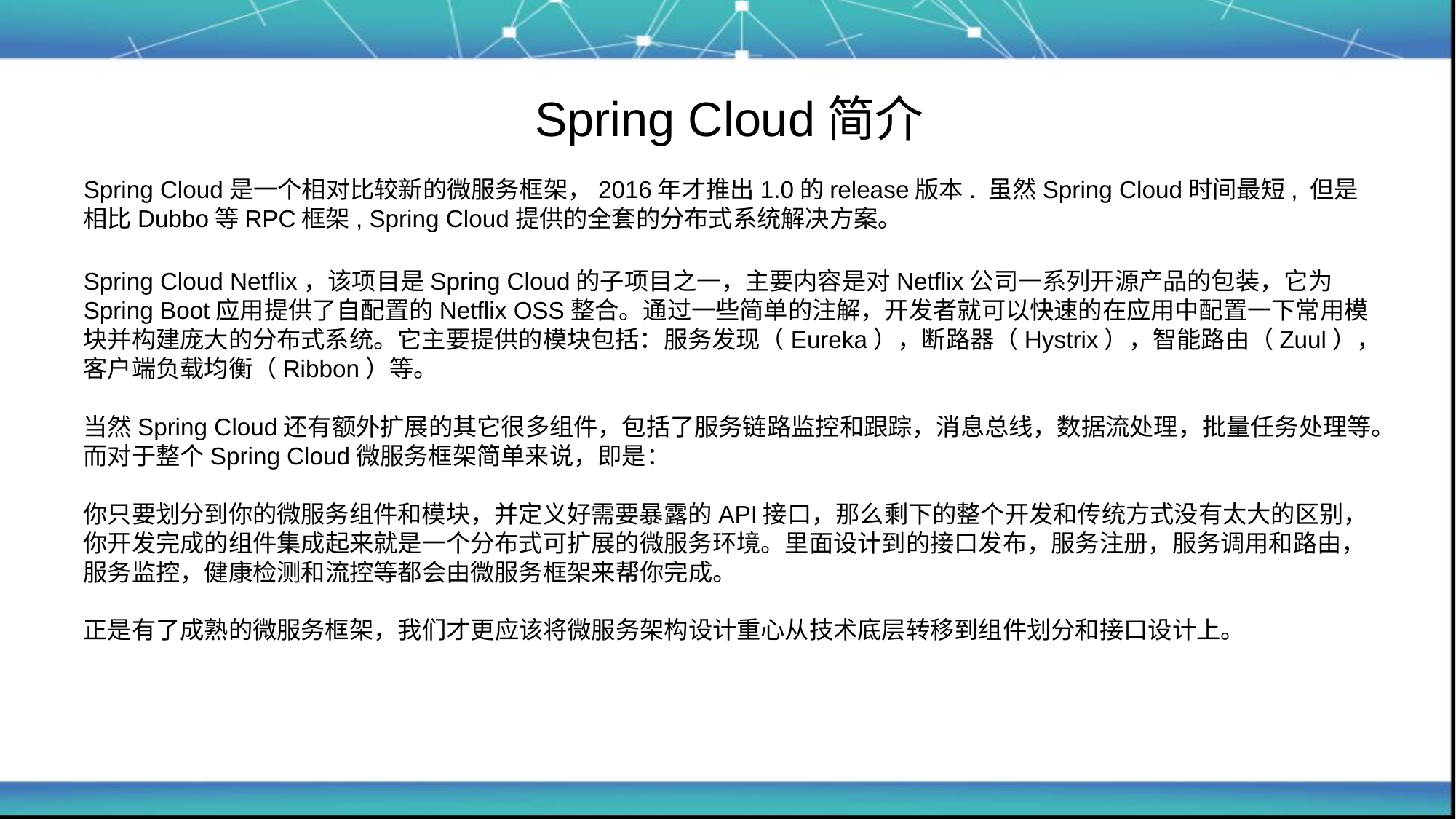

# Spring Cloud简介
Spring Cloud是一个相对比较新的微服务框架，2016年才推出1.0的release版本. 虽然Spring Cloud时间最短, 但是相比Dubbo等RPC框架, Spring Cloud提供的全套的分布式系统解决方案。
Spring Cloud Netflix，该项目是Spring Cloud的子项目之一，主要内容是对Netflix公司一系列开源产品的包装，它为Spring Boot应用提供了自配置的Netflix OSS整合。通过一些简单的注解，开发者就可以快速的在应用中配置一下常用模块并构建庞大的分布式系统。它主要提供的模块包括：服务发现（Eureka），断路器（Hystrix），智能路由（Zuul），客户端负载均衡（Ribbon）等。
当然Spring Cloud还有额外扩展的其它很多组件，包括了服务链路监控和跟踪，消息总线，数据流处理，批量任务处理等。而对于整个Spring Cloud微服务框架简单来说，即是：
你只要划分到你的微服务组件和模块，并定义好需要暴露的API接口，那么剩下的整个开发和传统方式没有太大的区别，你开发完成的组件集成起来就是一个分布式可扩展的微服务环境。里面设计到的接口发布，服务注册，服务调用和路由，服务监控，健康检测和流控等都会由微服务框架来帮你完成。
正是有了成熟的微服务框架，我们才更应该将微服务架构设计重心从技术底层转移到组件划分和接口设计上。